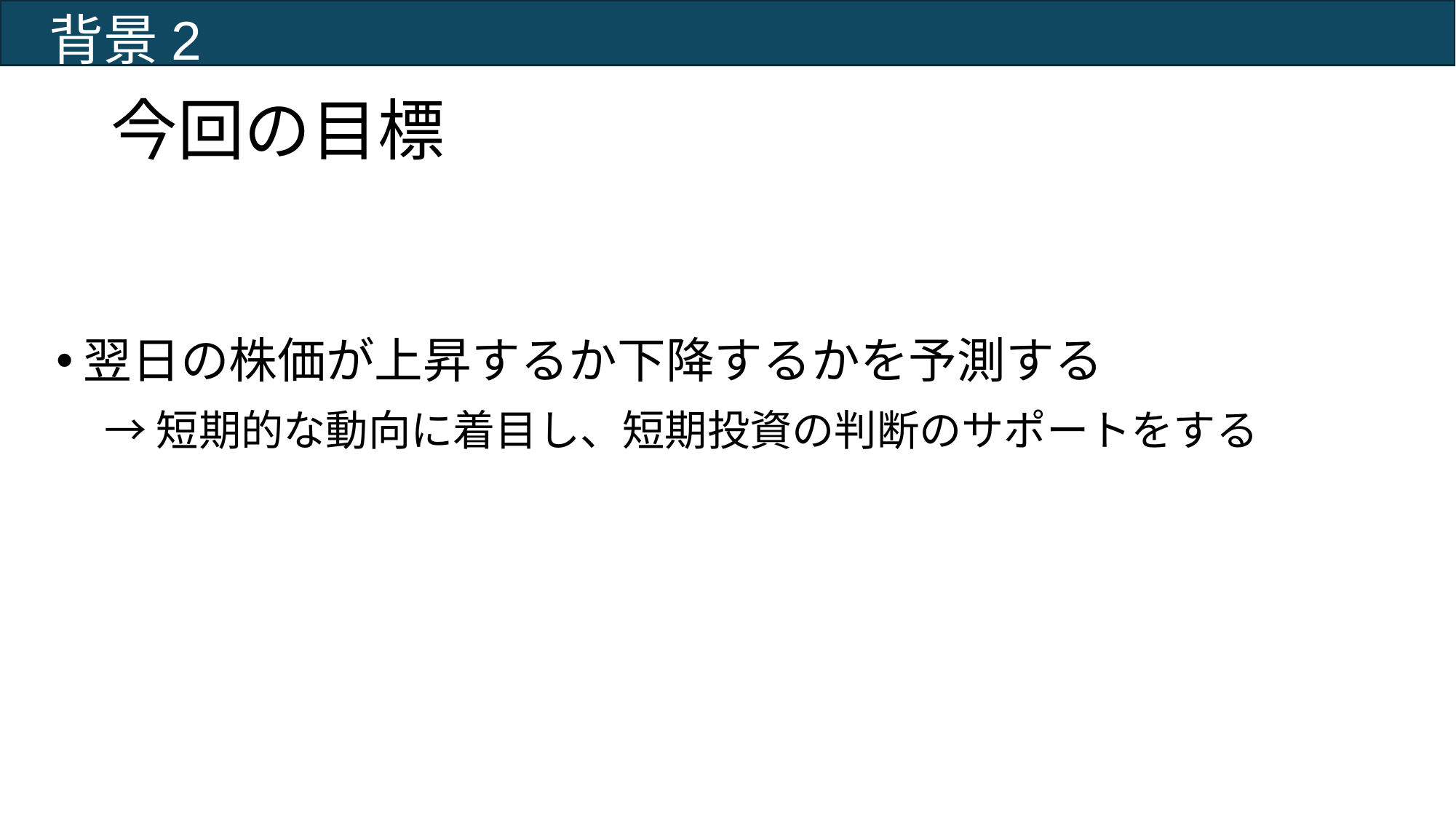

背景2
# 今回の目標
翌日の株価が上昇するか下降するかを予測する
　→ 短期的な動向に着目し、短期投資の判断のサポートをする